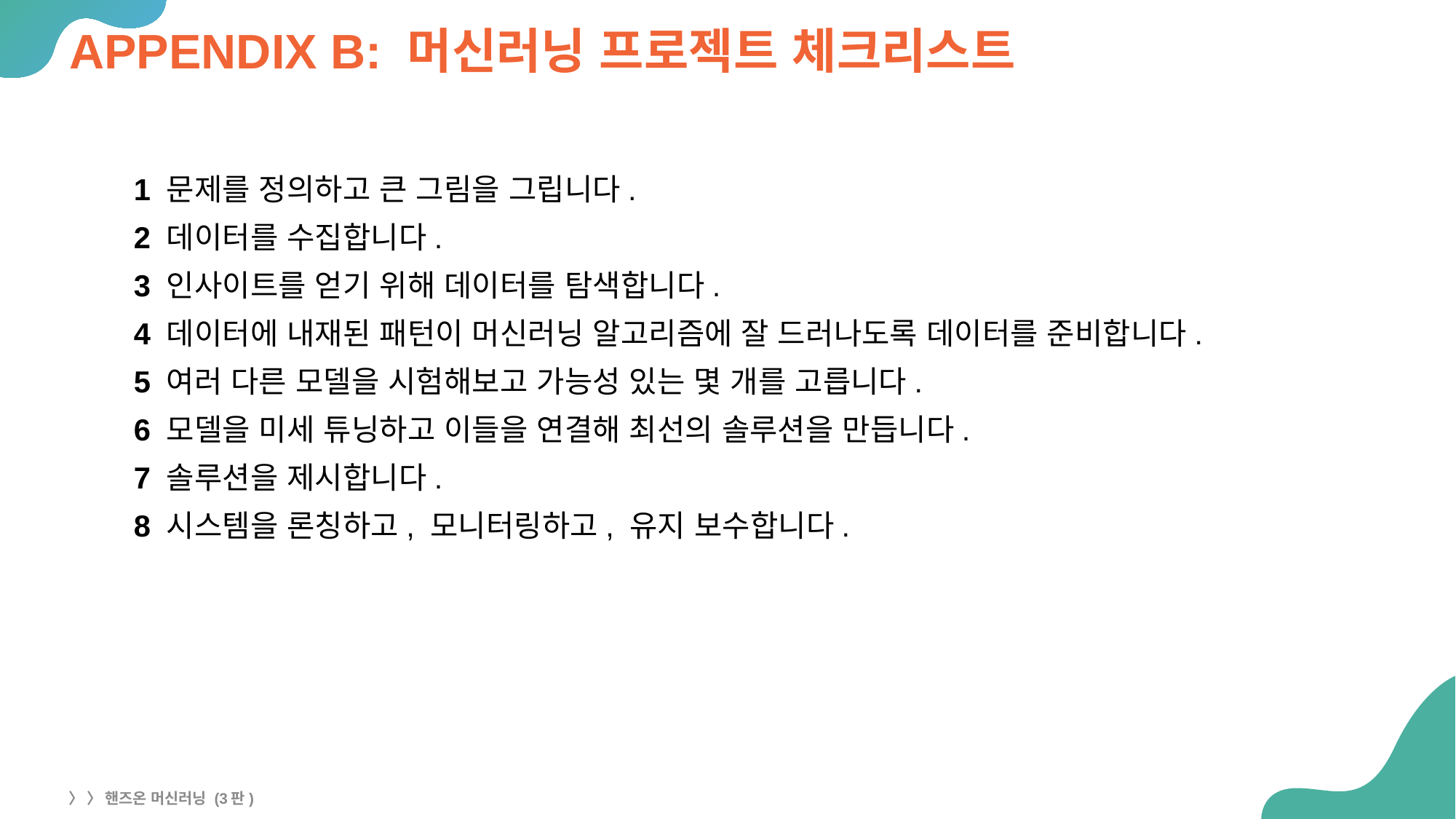

# APPENDIX B: 머신러닝 프로젝트 체크리스트
1 문제를 정의하고 큰 그림을 그립니다.
2 데이터를 수집합니다.
3 인사이트를 얻기 위해 데이터를 탐색합니다.
4 데이터에 내재된 패턴이 머신러닝 알고리즘에 잘 드러나도록 데이터를 준비합니다.
5 여러 다른 모델을 시험해보고 가능성 있는 몇 개를 고릅니다.
6 모델을 미세 튜닝하고 이들을 연결해 최선의 솔루션을 만듭니다.
7 솔루션을 제시합니다.
8 시스템을 론칭하고, 모니터링하고, 유지 보수합니다.
〉 〉 핸즈온 머신러닝 (3판)